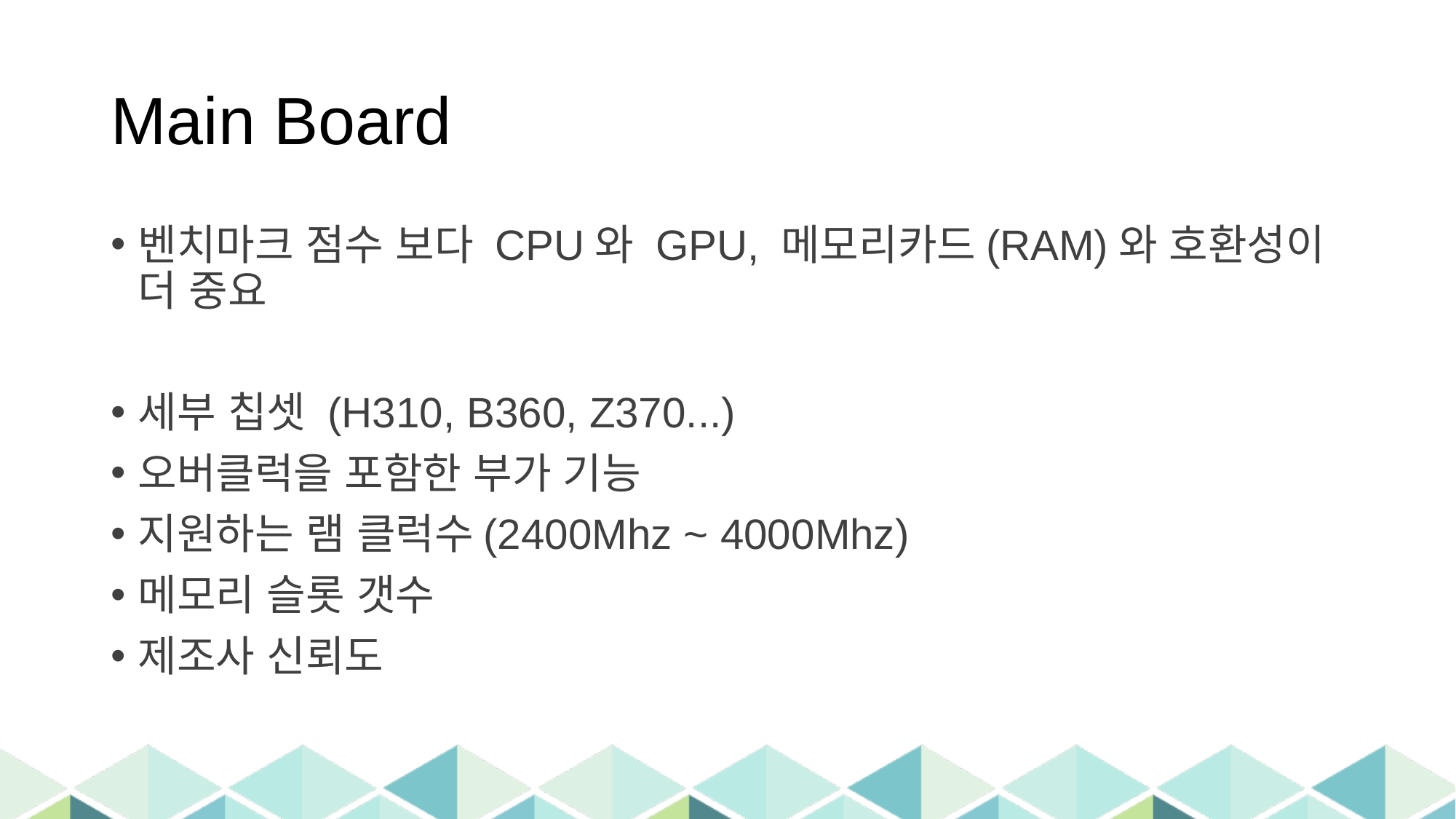

# Main Board
벤치마크 점수 보다 CPU와 GPU, 메모리카드(RAM)와 호환성이 더 중요

세부 칩셋 (H310, B360, Z370...)
오버클럭을 포함한 부가 기능
지원하는 램 클럭수(2400Mhz ~ 4000Mhz)
메모리 슬롯 갯수
제조사 신뢰도